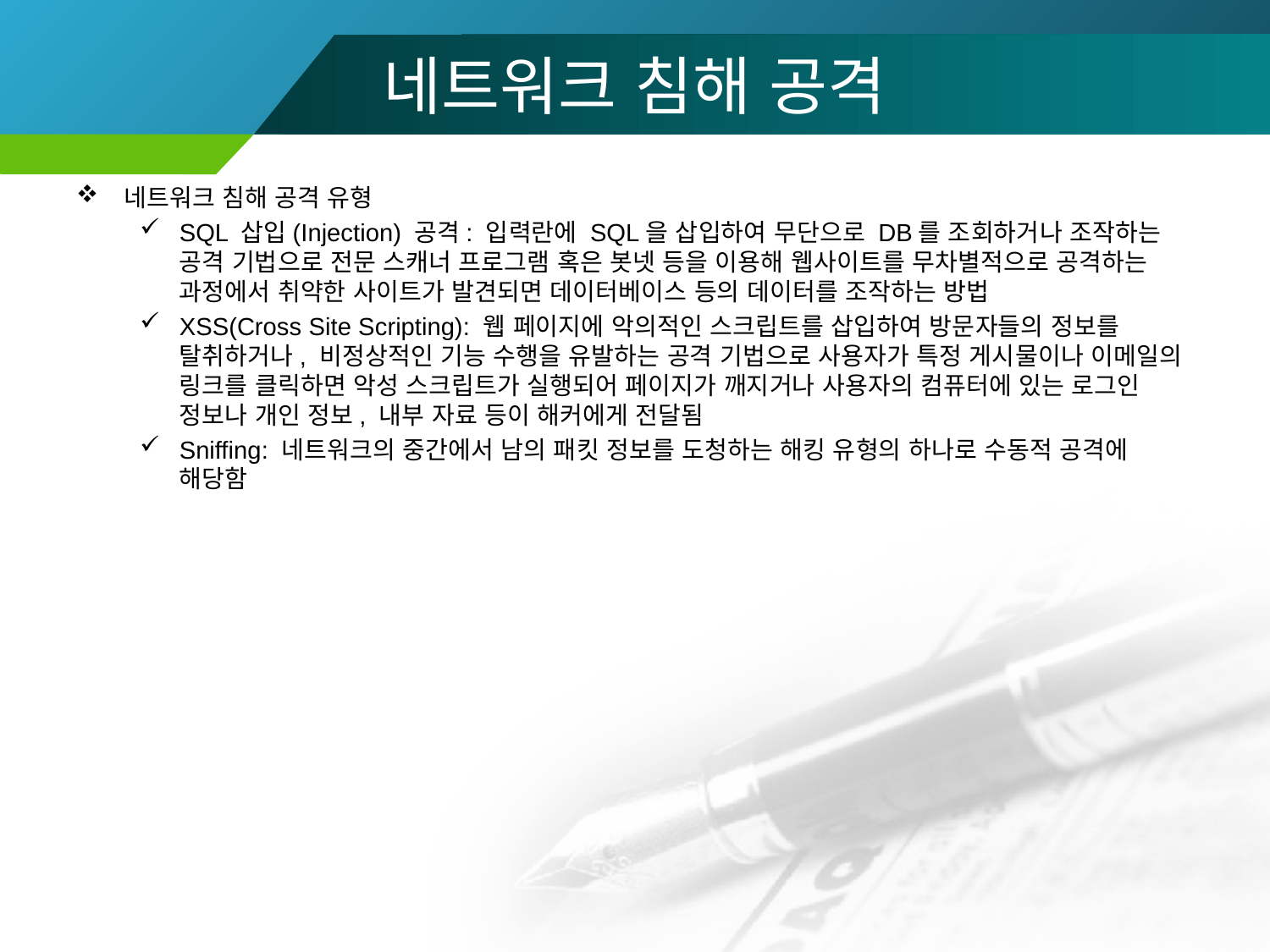

# 네트워크 침해 공격
네트워크 침해 공격 유형
SQL 삽입(Injection) 공격: 입력란에 SQL을 삽입하여 무단으로 DB를 조회하거나 조작하는 공격 기법으로 전문 스캐너 프로그램 혹은 봇넷 등을 이용해 웹사이트를 무차별적으로 공격하는 과정에서 취약한 사이트가 발견되면 데이터베이스 등의 데이터를 조작하는 방법
XSS(Cross Site Scripting): 웹 페이지에 악의적인 스크립트를 삽입하여 방문자들의 정보를 탈취하거나, 비정상적인 기능 수행을 유발하는 공격 기법으로 사용자가 특정 게시물이나 이메일의 링크를 클릭하면 악성 스크립트가 실행되어 페이지가 깨지거나 사용자의 컴퓨터에 있는 로그인 정보나 개인 정보, 내부 자료 등이 해커에게 전달됨
Sniffing: 네트워크의 중간에서 남의 패킷 정보를 도청하는 해킹 유형의 하나로 수동적 공격에 해당함